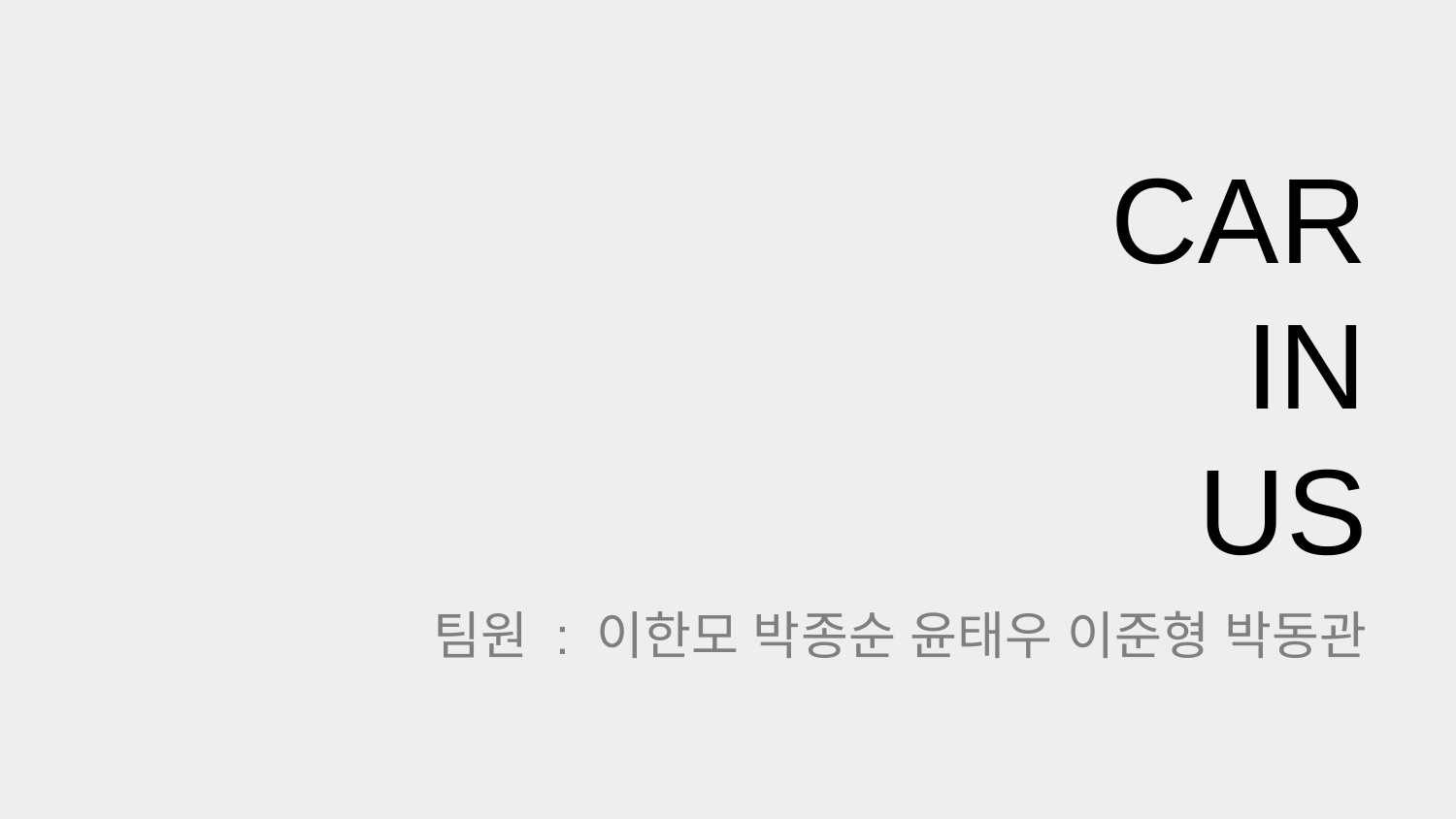

# CAR IN US 팀원 : 이한모 박종순 윤태우 이준형 박동관